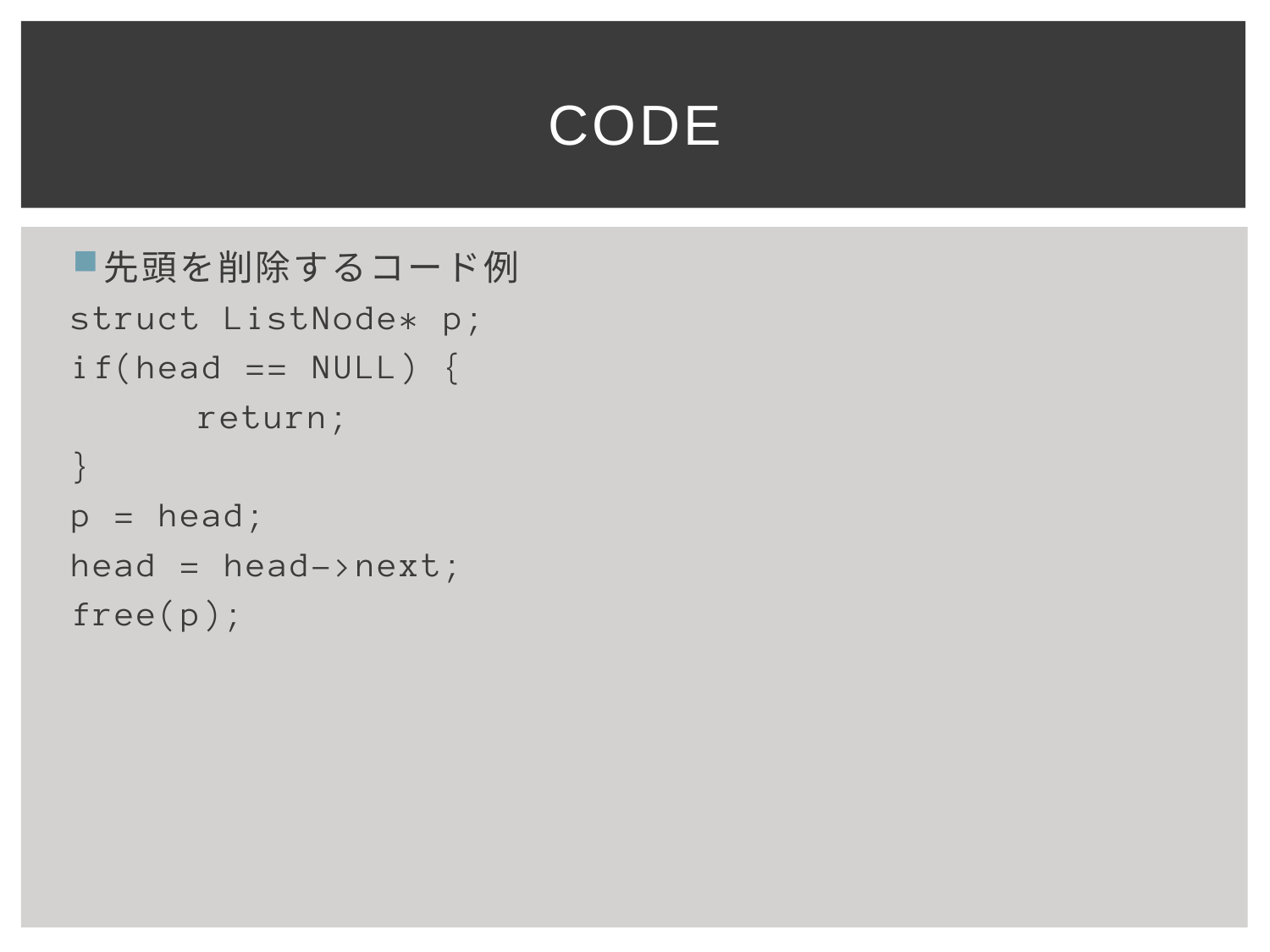

# Code
先頭を削除するコード例
struct ListNode* p;
if(head == NULL) {
	return;
}
p = head;
head = head->next;
free(p);